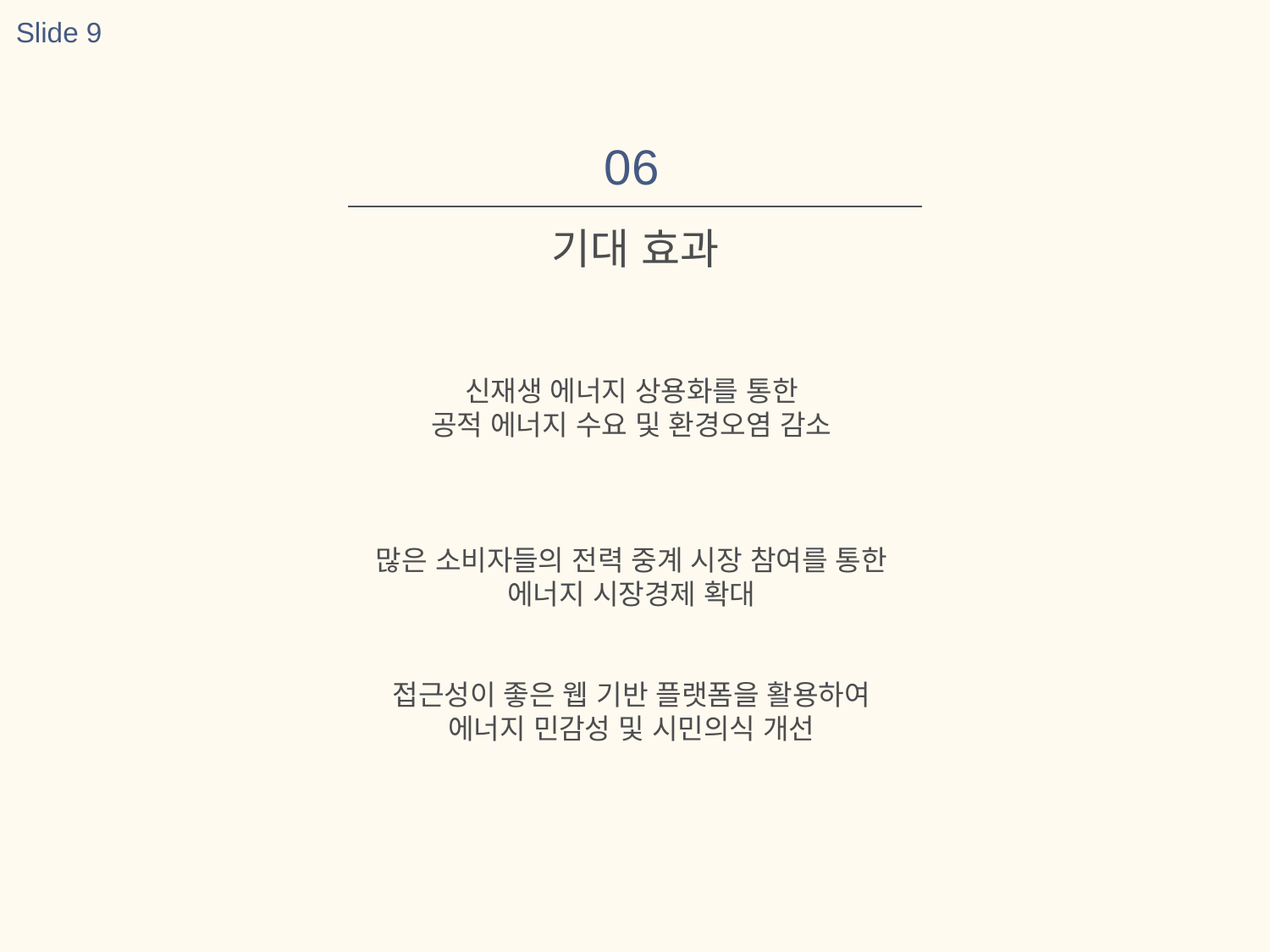

Slide 9

06

기대 효과

신재생 에너지 상용화를 통한
공적 에너지 수요 및 환경오염 감소

많은 소비자들의 전력 중계 시장 참여를 통한
에너지 시장경제 확대

접근성이 좋은 웹 기반 플랫폼을 활용하여
에너지 민감성 및 시민의식 개선